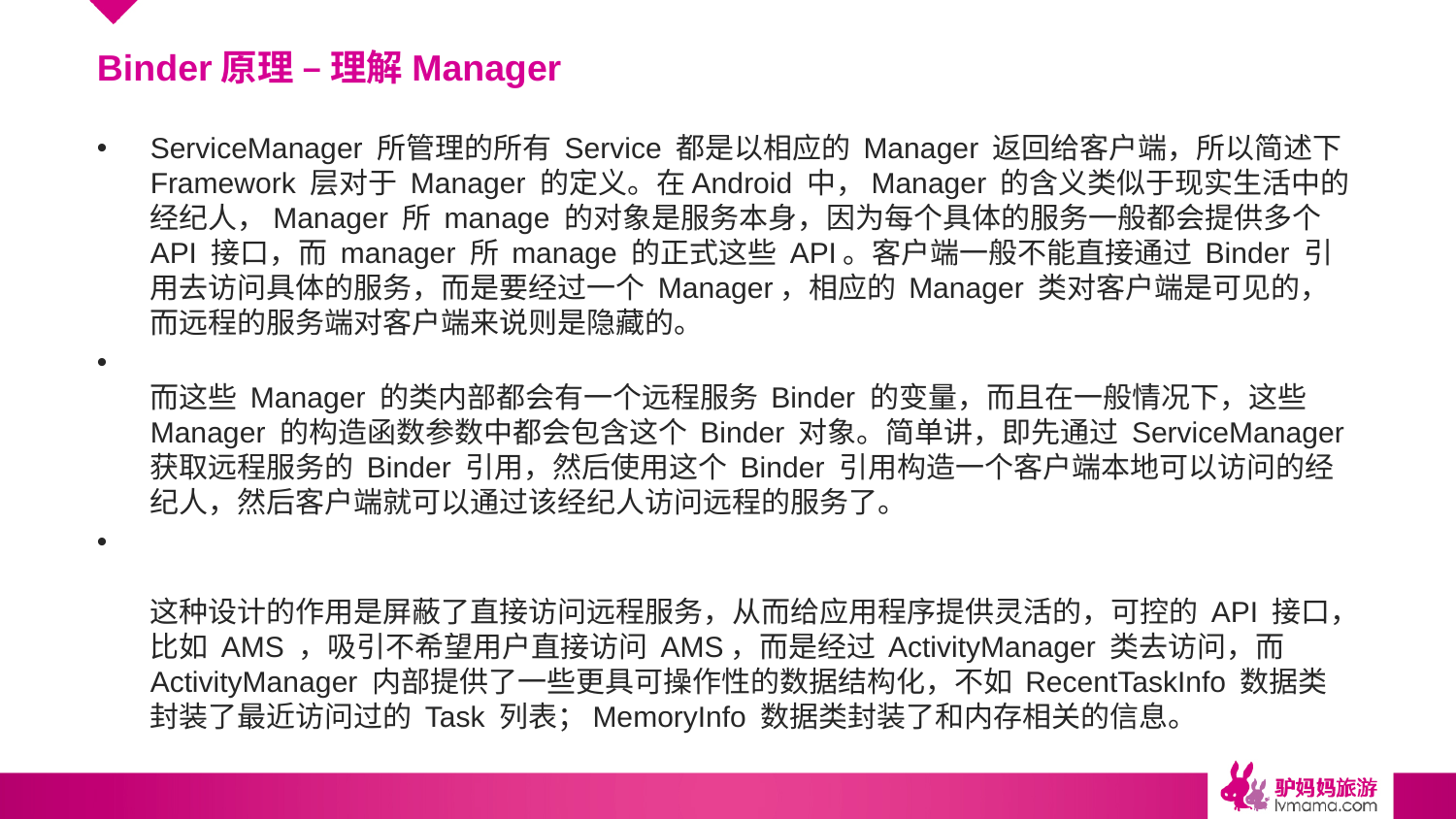

# Binder原理 – 理解Manager
ServiceManager 所管理的所有 Service 都是以相应的 Manager 返回给客户端，所以简述下 Framework 层对于 Manager 的定义。在Android 中，Manager 的含义类似于现实生活中的经纪人，Manager 所 manage 的对象是服务本身，因为每个具体的服务一般都会提供多个 API 接口，而 manager 所 manage 的正式这些 API。客户端一般不能直接通过 Binder 引用去访问具体的服务，而是要经过一个 Manager，相应的 Manager 类对客户端是可见的，而远程的服务端对客户端来说则是隐藏的。
而这些 Manager 的类内部都会有一个远程服务 Binder 的变量，而且在一般情况下，这些 Manager 的构造函数参数中都会包含这个 Binder 对象。简单讲，即先通过 ServiceManager 获取远程服务的 Binder 引用，然后使用这个 Binder 引用构造一个客户端本地可以访问的经纪人，然后客户端就可以通过该经纪人访问远程的服务了。
这种设计的作用是屏蔽了直接访问远程服务，从而给应用程序提供灵活的，可控的 API 接口，比如 AMS ，吸引不希望用户直接访问 AMS，而是经过 ActivityManager 类去访问，而 ActivityManager 内部提供了一些更具可操作性的数据结构化，不如 RecentTaskInfo 数据类封装了最近访问过的 Task 列表；MemoryInfo 数据类封装了和内存相关的信息。